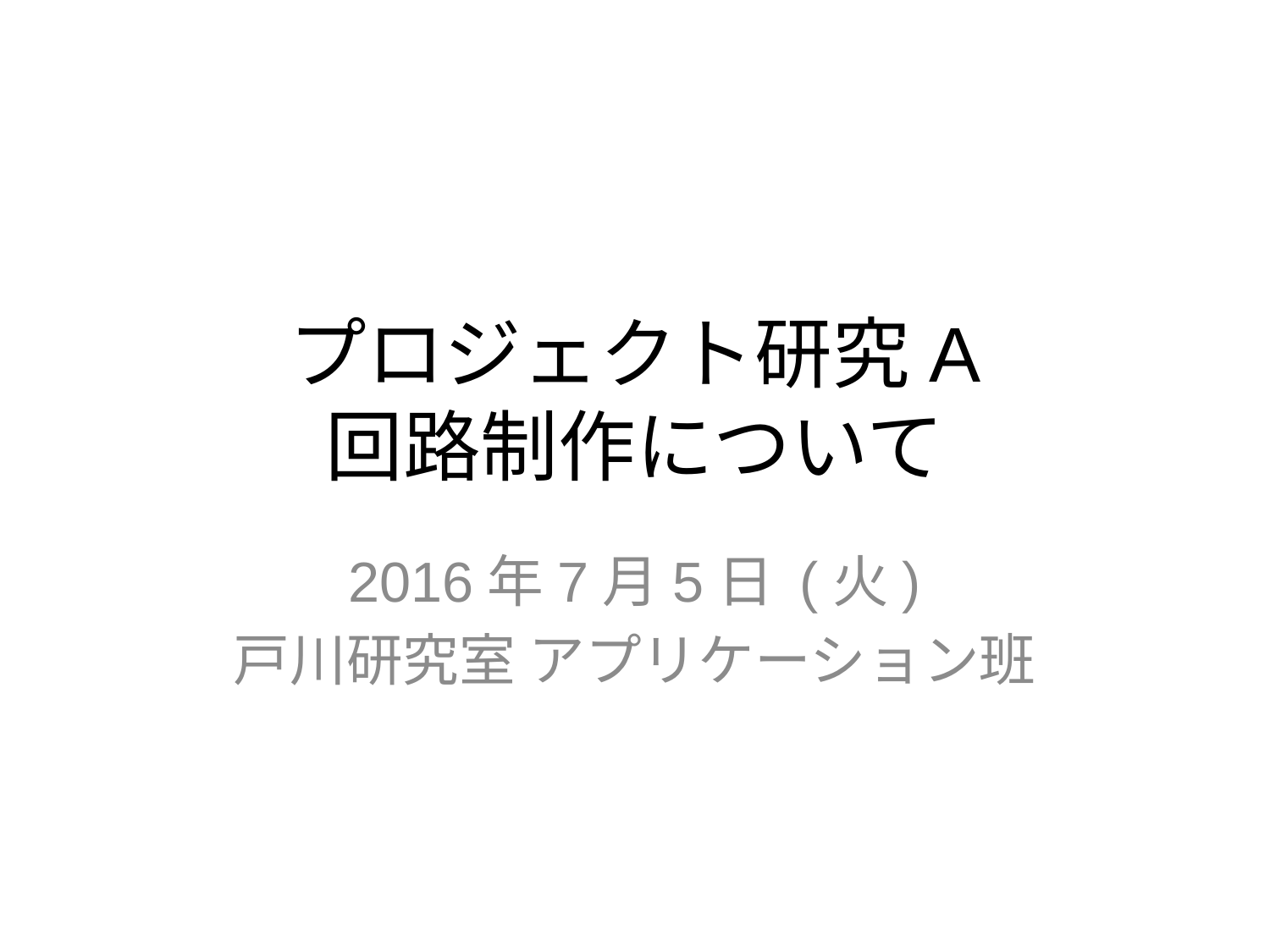

# プロジェクト研究A 回路制作について
2016年7月5日 (火)
戸川研究室 アプリケーション班